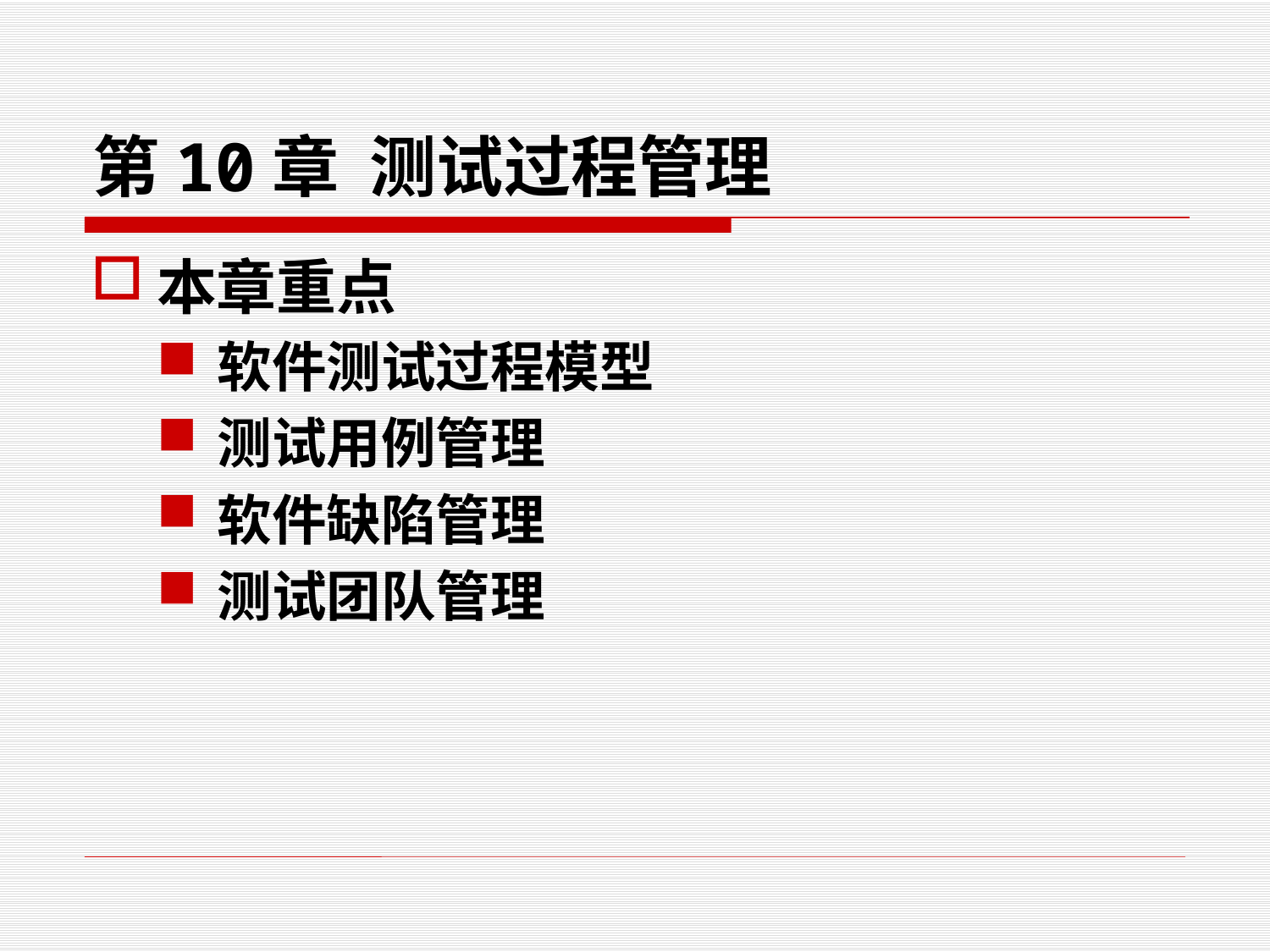

# 第10章  测试过程管理
本章重点
软件测试过程模型
测试用例管理
软件缺陷管理
测试团队管理
3